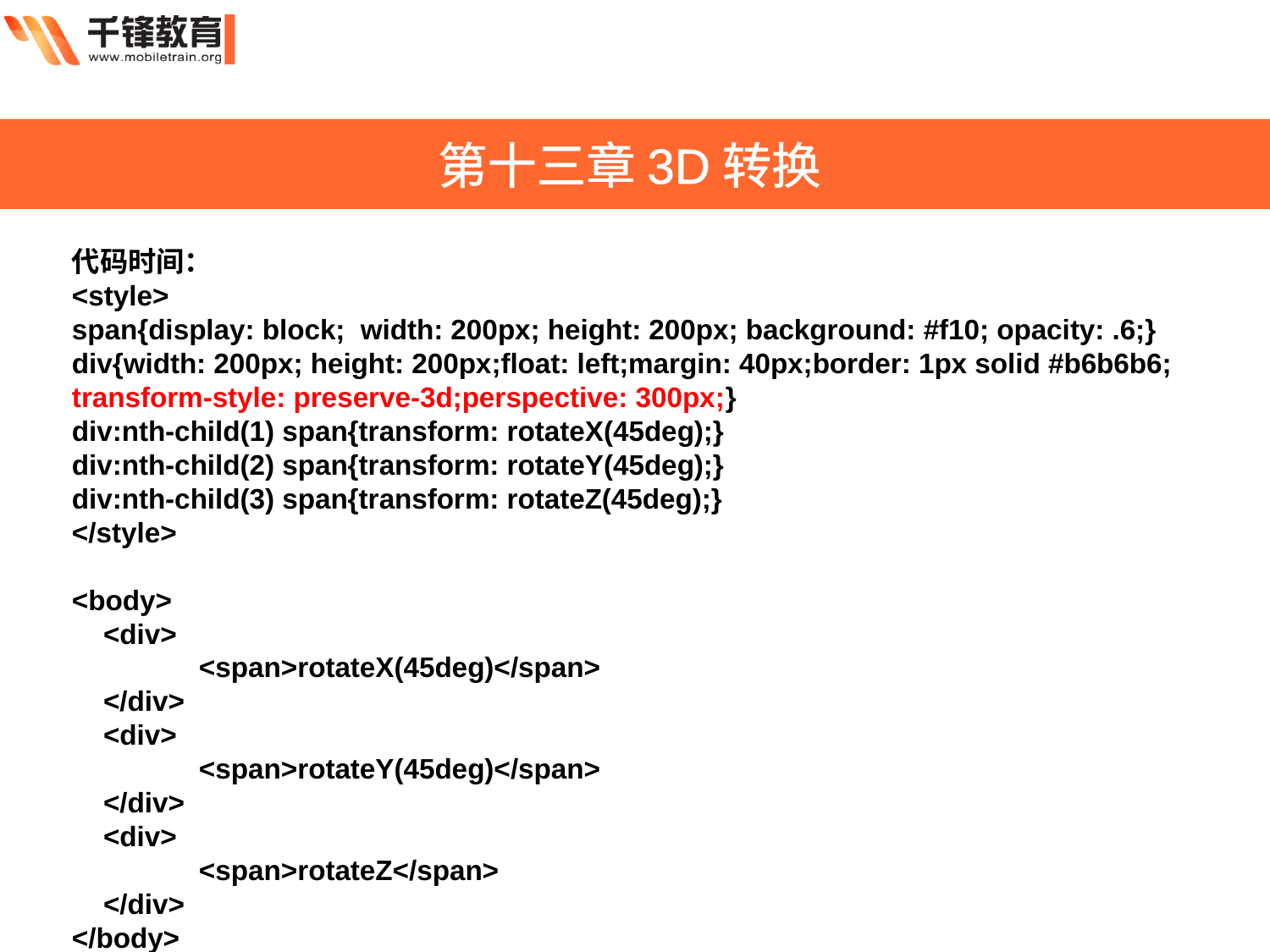

第十三章3D转换
代码时间：
<style>
span{display: block;  width: 200px; height: 200px; background: #f10; opacity: .6;}
div{width: 200px; height: 200px;float: left;margin: 40px;border: 1px solid #b6b6b6; transform-style: preserve-3d;perspective: 300px;}
div:nth-child(1) span{transform: rotateX(45deg);}
div:nth-child(2) span{transform: rotateY(45deg);}
div:nth-child(3) span{transform: rotateZ(45deg);}
</style>

<body>
    <div>
	<span>rotateX(45deg)</span>
    </div>
    <div>
	<span>rotateY(45deg)</span>
    </div>
    <div>
	<span>rotateZ</span>
    </div>
</body>